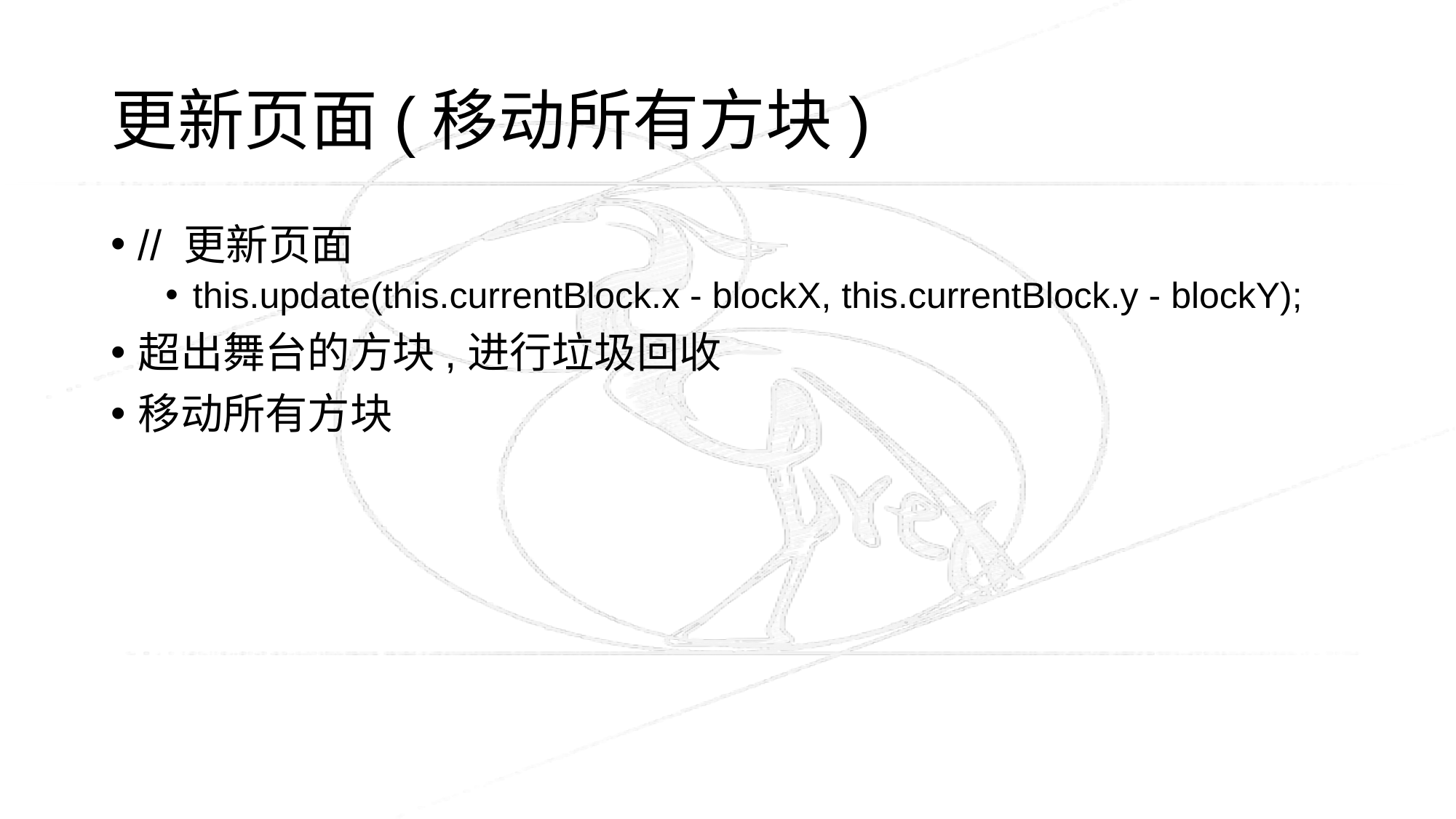

# 更新页面(移动所有方块)
// 更新页面
this.update(this.currentBlock.x - blockX, this.currentBlock.y - blockY);
超出舞台的方块,进行垃圾回收
移动所有方块